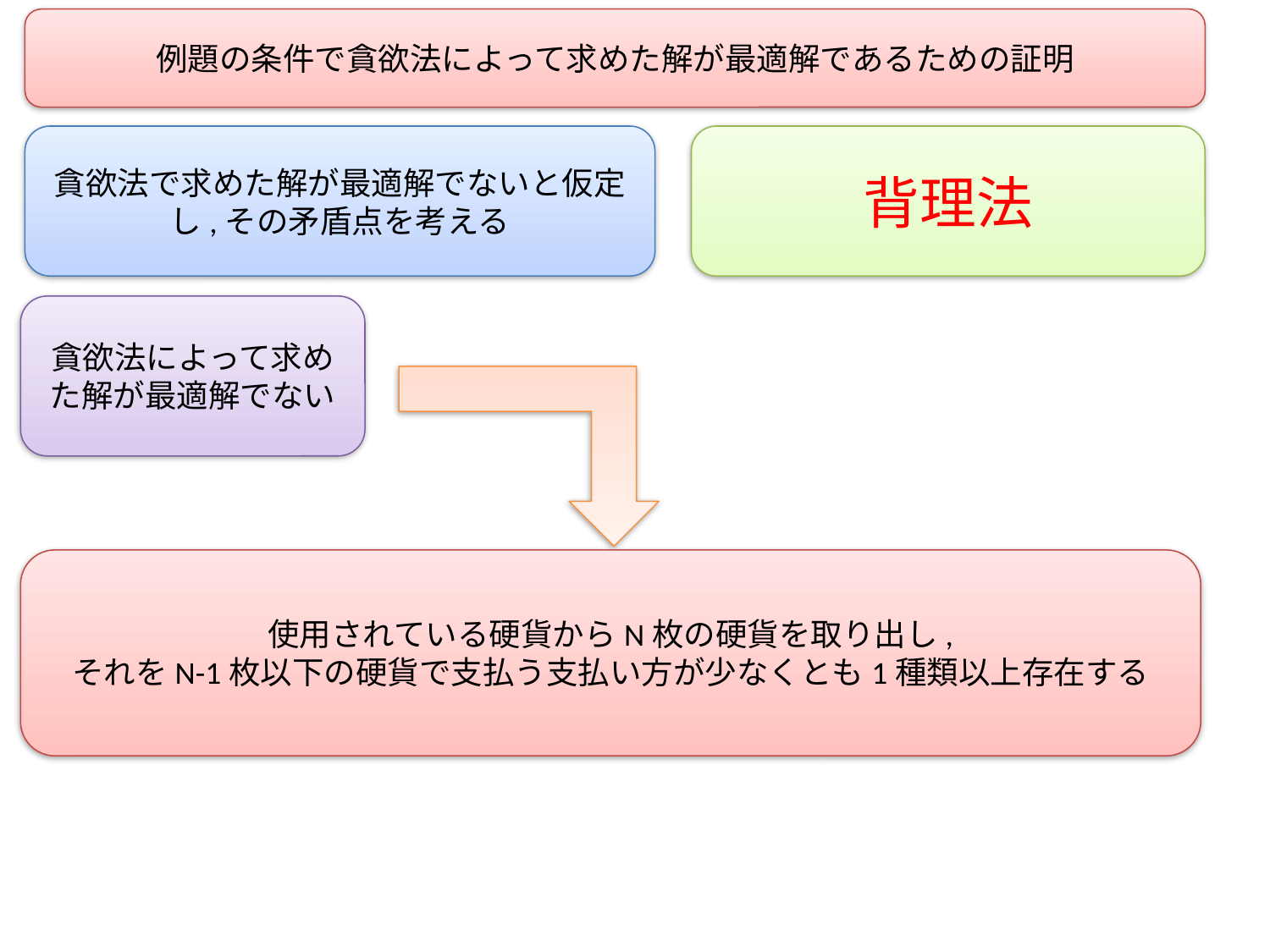

例題の条件で貪欲法によって求めた解が最適解であるための証明
貪欲法で求めた解が最適解でないと仮定し,その矛盾点を考える
背理法
貪欲法によって求めた解が最適解でない

使用されている硬貨からN枚の硬貨を取り出し,
それをN-1枚以下の硬貨で支払う支払い方が少なくとも1種類以上存在する